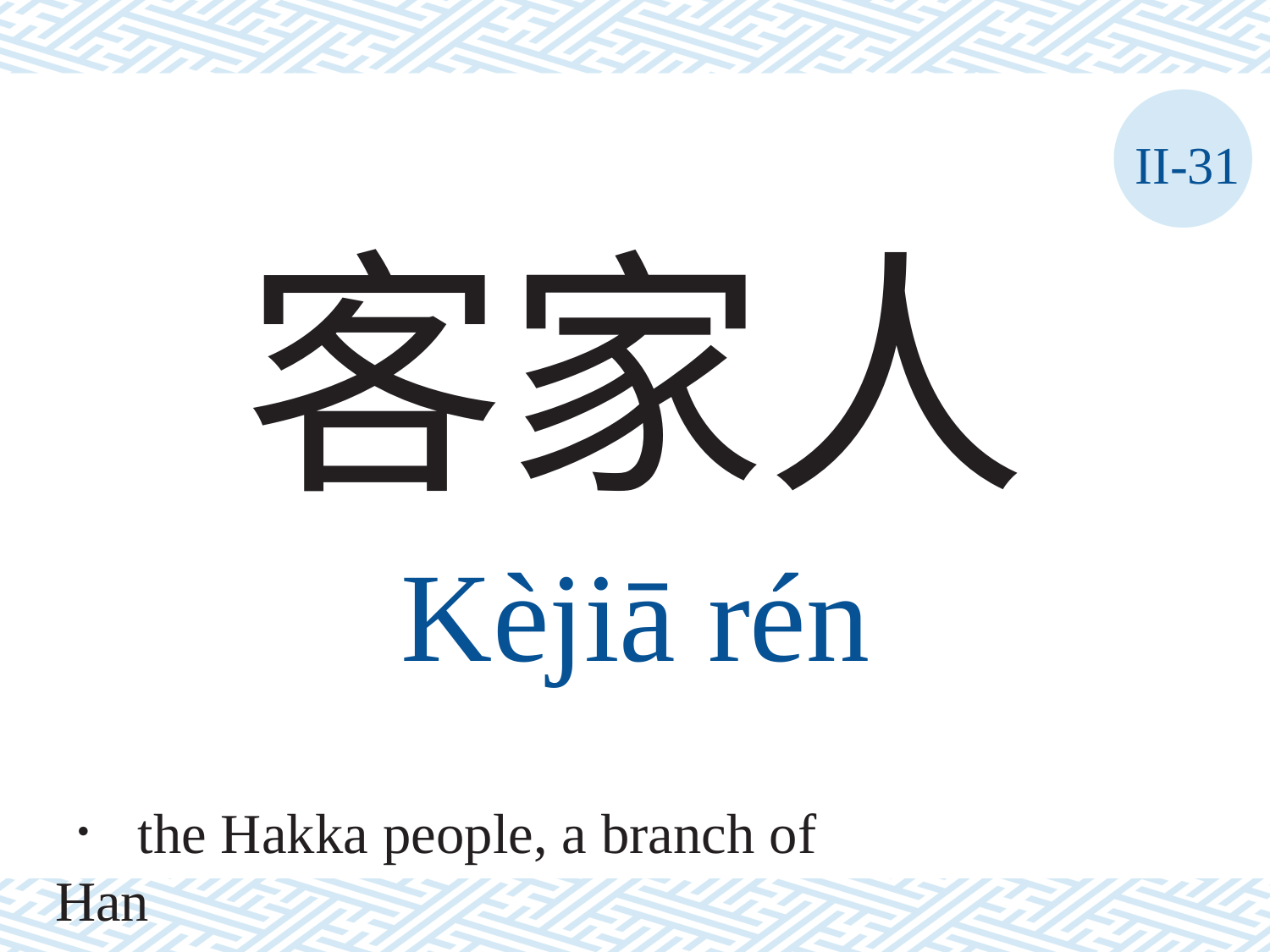

II-31
客家人
Kèjiā	rén
． the Hakka people, a branch of Han